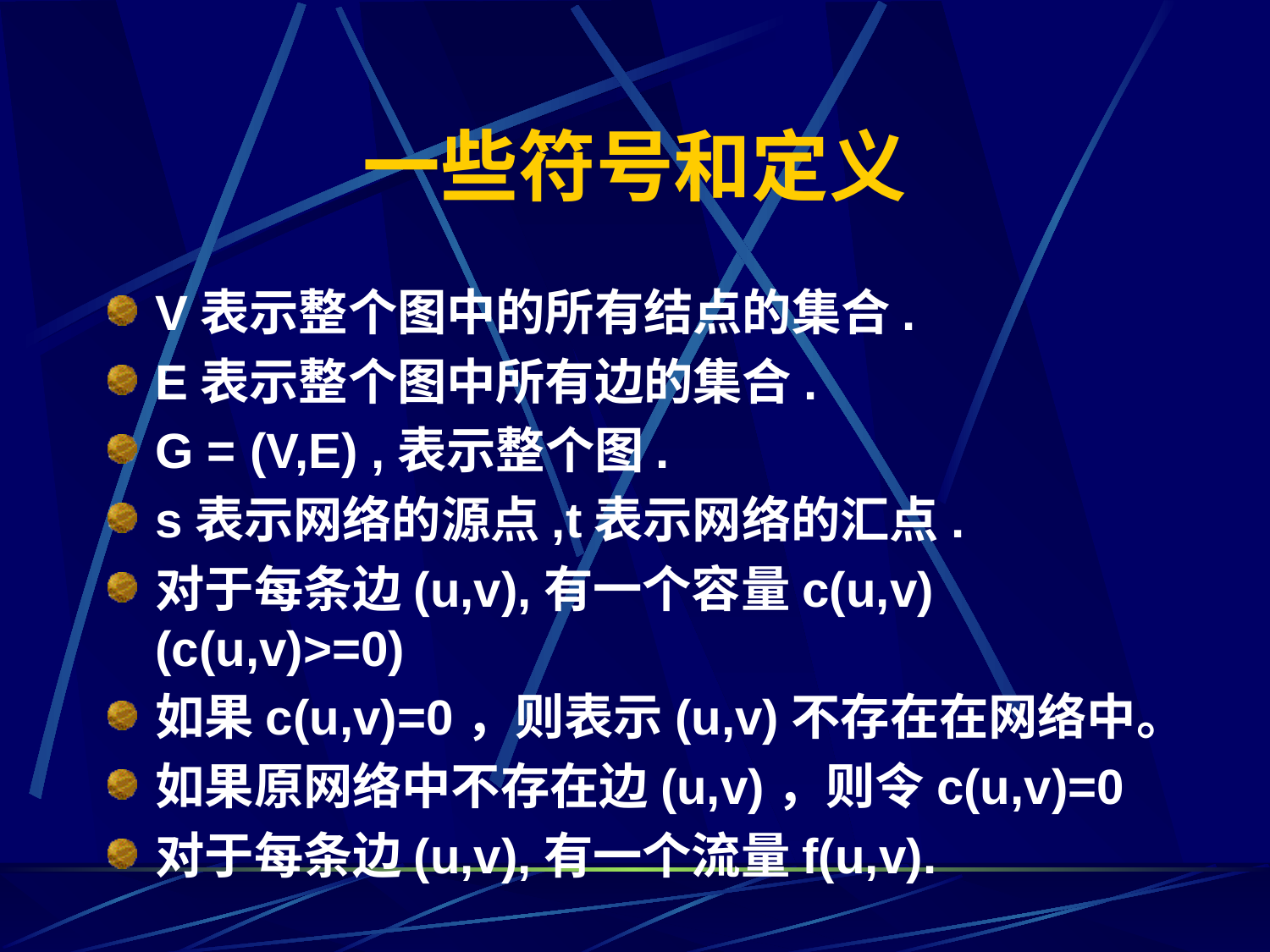

# 一些符号和定义
V表示整个图中的所有结点的集合.
E表示整个图中所有边的集合.
G = (V,E) ,表示整个图.
s表示网络的源点,t表示网络的汇点.
对于每条边(u,v),有一个容量c(u,v)   (c(u,v)>=0)
如果c(u,v)=0，则表示(u,v)不存在在网络中。
如果原网络中不存在边(u,v)，则令c(u,v)=0
对于每条边(u,v),有一个流量f(u,v).